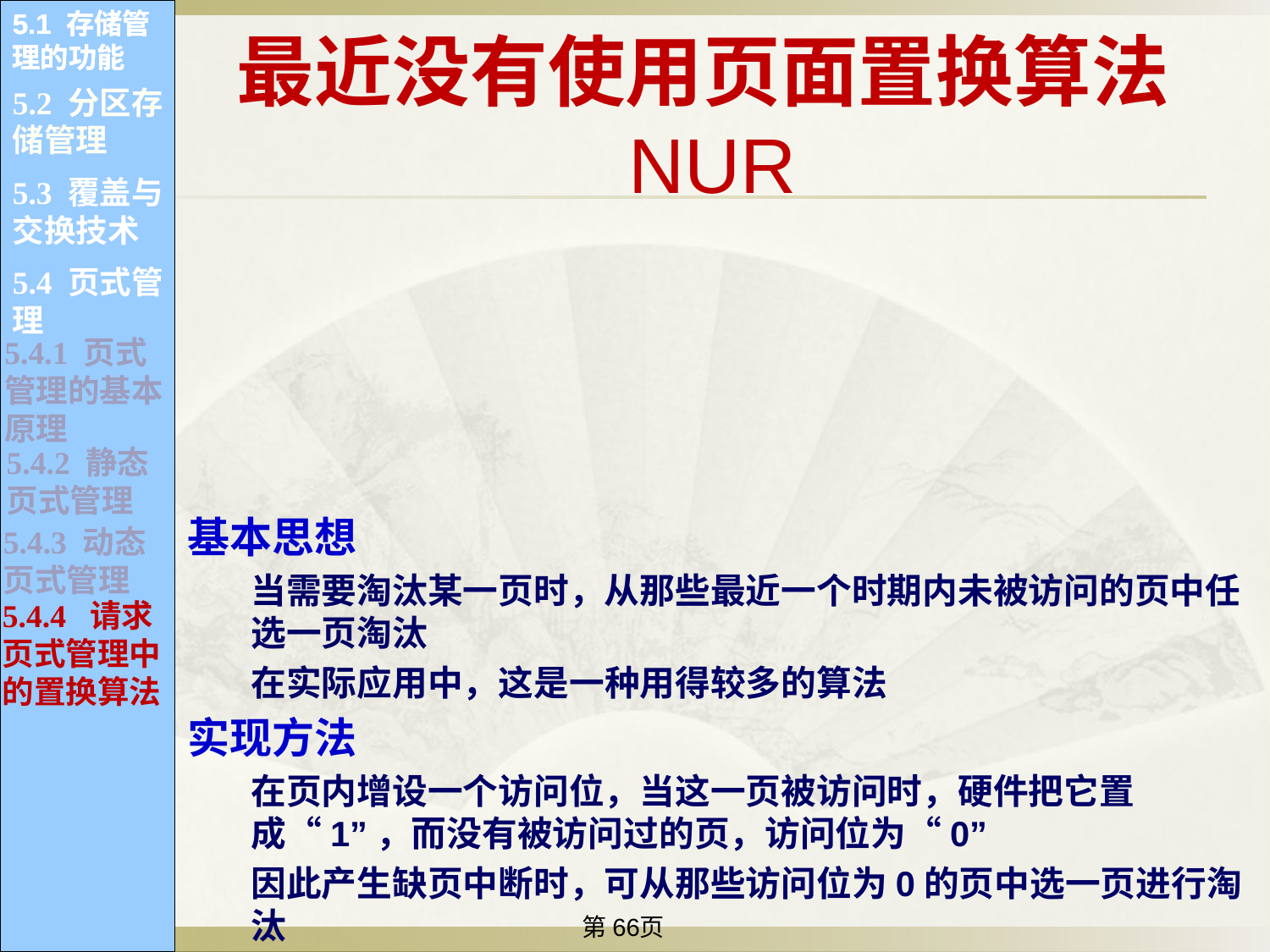

5.1 存储管理的功能

5.1 存储管理的功能
5.1 存储管理的功能
5.1 存储管理的功能

5.1 存储管理的功能

5.1 存储管理的功能
5.1 存储管理的功能
5.1 存储管理的功能

5.1 存储管理的功能

5.1 存储管理的功能
5.1 存储管理的功能
5.1 存储管理的功能
最近没有使用页面置换算法NUR
5.2 分区存储管理
5.1.1 内存的分配和回收
5.1.2 内存空间的共享
5.1.2 内存空间的共享
5.3 覆盖与交换技术
基本思想
当需要淘汰某一页时，从那些最近一个时期内未被访问的页中任选一页淘汰
在实际应用中，这是一种用得较多的算法
实现方法
在页内增设一个访问位，当这一页被访问时，硬件把它置成“1”，而没有被访问过的页，访问位为“0”
因此产生缺页中断时，可从那些访问位为0的页中选一页进行淘汰
5.1.3 存储保护
5.1.3 存储保护
5.4 页式管理
5.1.4 内存空间的扩充
5.4.1 页式管理的基本原理
5.4.2 静态页式管理
5.4.3 动态页式管理
5.4.4  请求页式管理中的置换算法